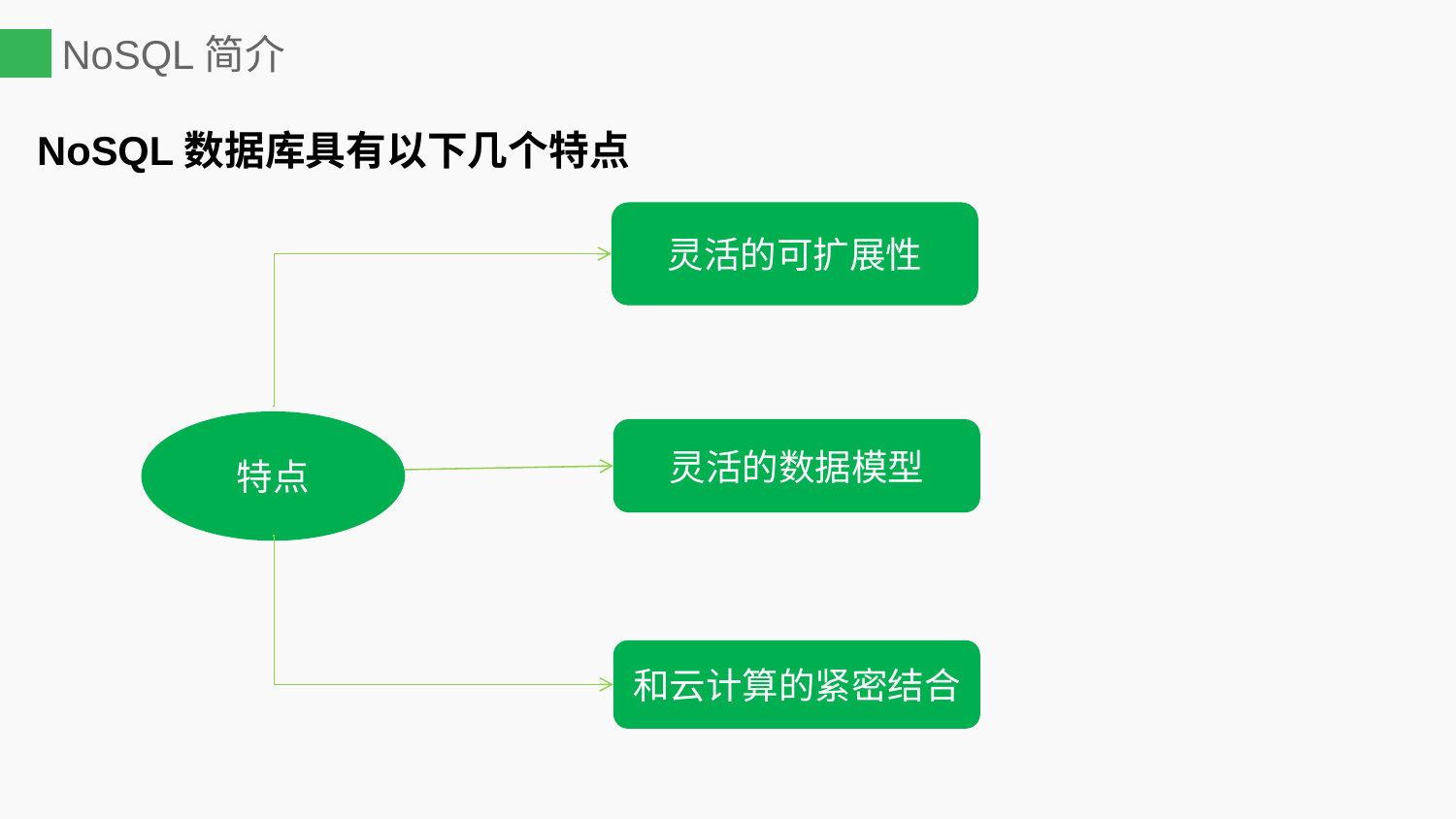

# NoSQL简介
NoSQL数据库具有以下几个特点
灵活的可扩展性
特点
灵活的数据模型
和云计算的紧密结合